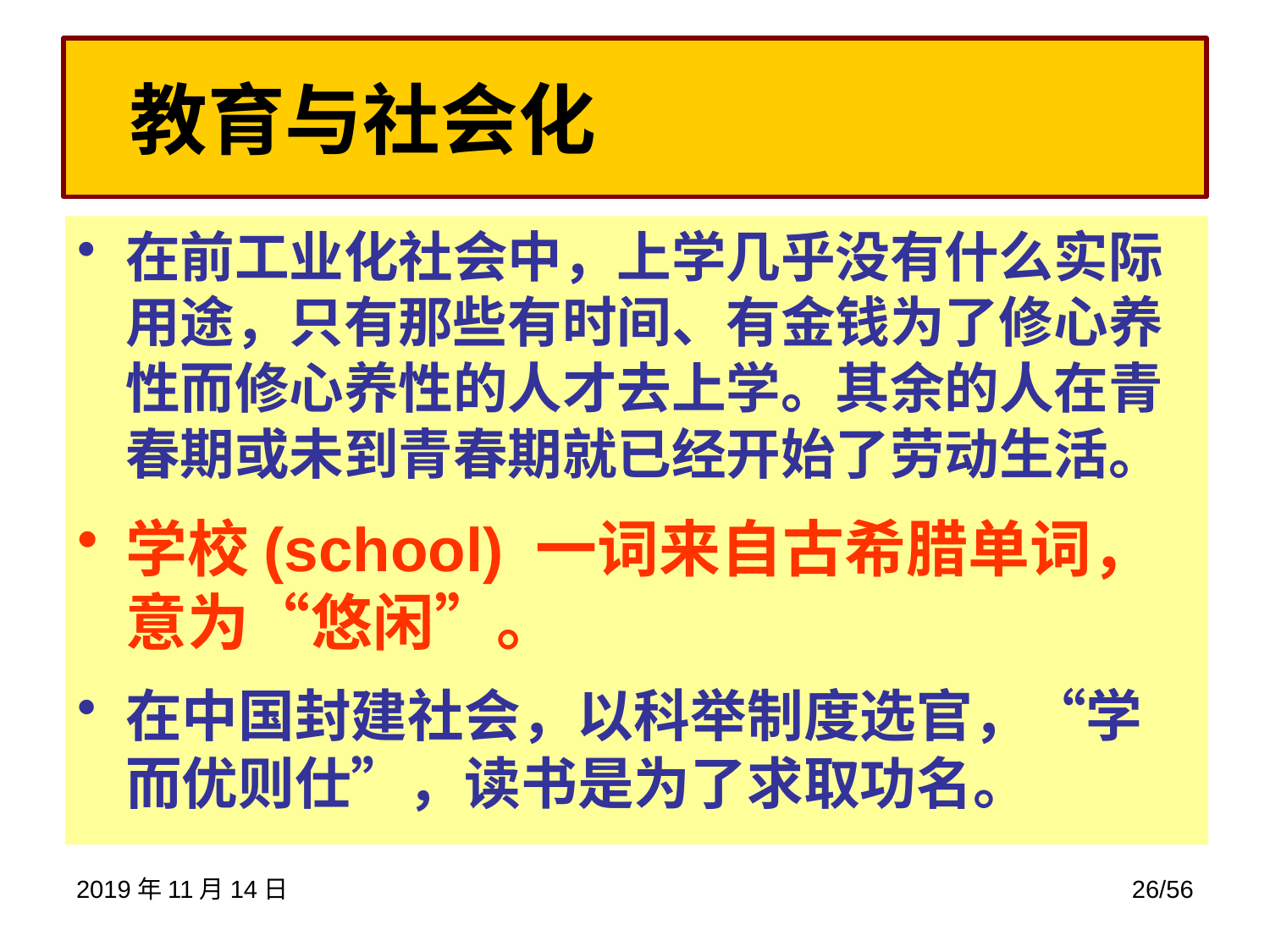

# 教育与社会化
在前工业化社会中，上学几乎没有什么实际用途，只有那些有时间、有金钱为了修心养性而修心养性的人才去上学。其余的人在青春期或未到青春期就已经开始了劳动生活。
学校(school) 一词来自古希腊单词，意为“悠闲”。
在中国封建社会，以科举制度选官，“学而优则仕”，读书是为了求取功名。
2019年11月14日
26/56